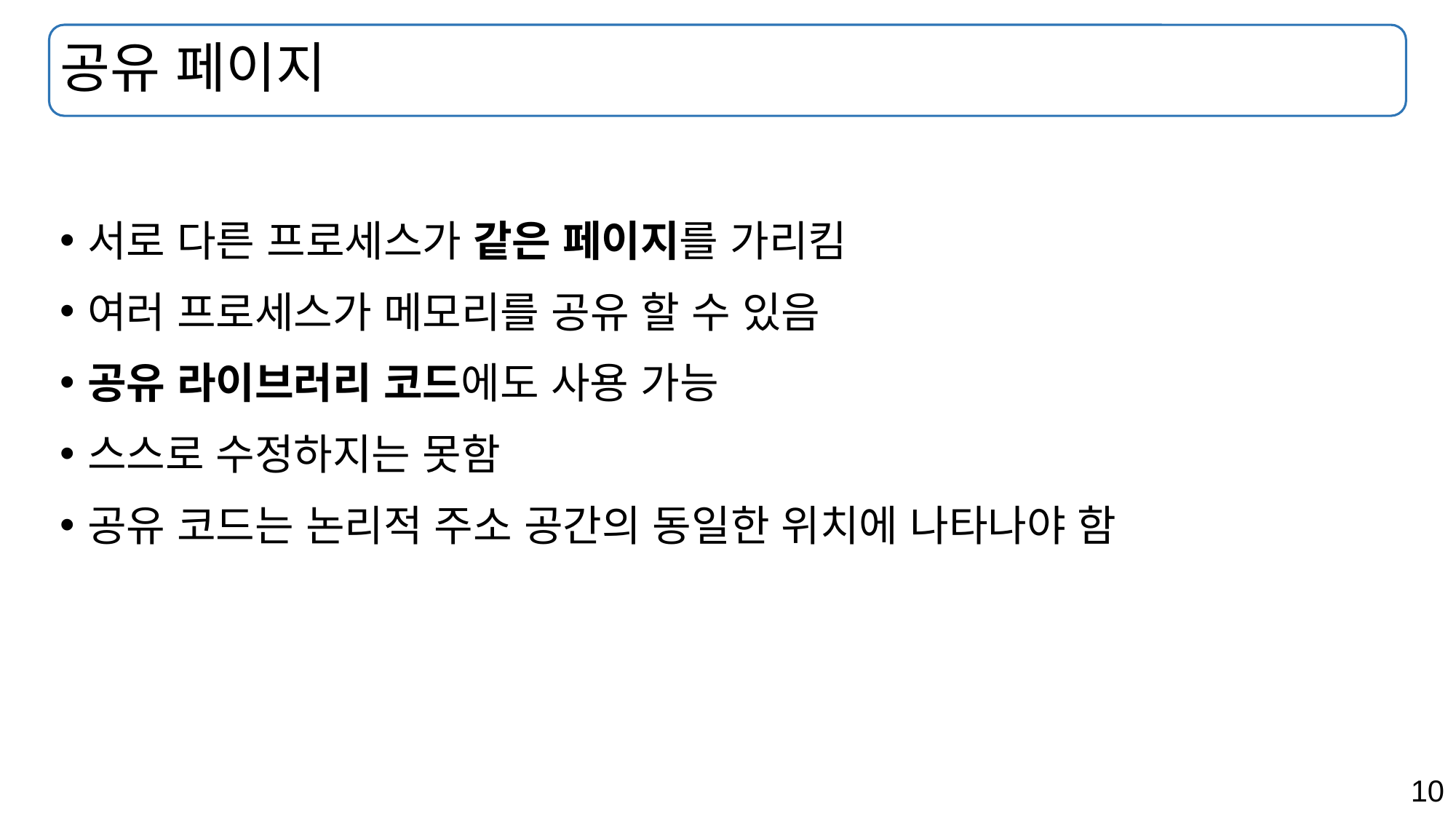

# 공유 페이지

서로 다른 프로세스가 같은 페이지를 가리킴
여러 프로세스가 메모리를 공유 할 수 있음
공유 라이브러리 코드에도 사용 가능
스스로 수정하지는 못함
공유 코드는 논리적 주소 공간의 동일한 위치에 나타나야 함